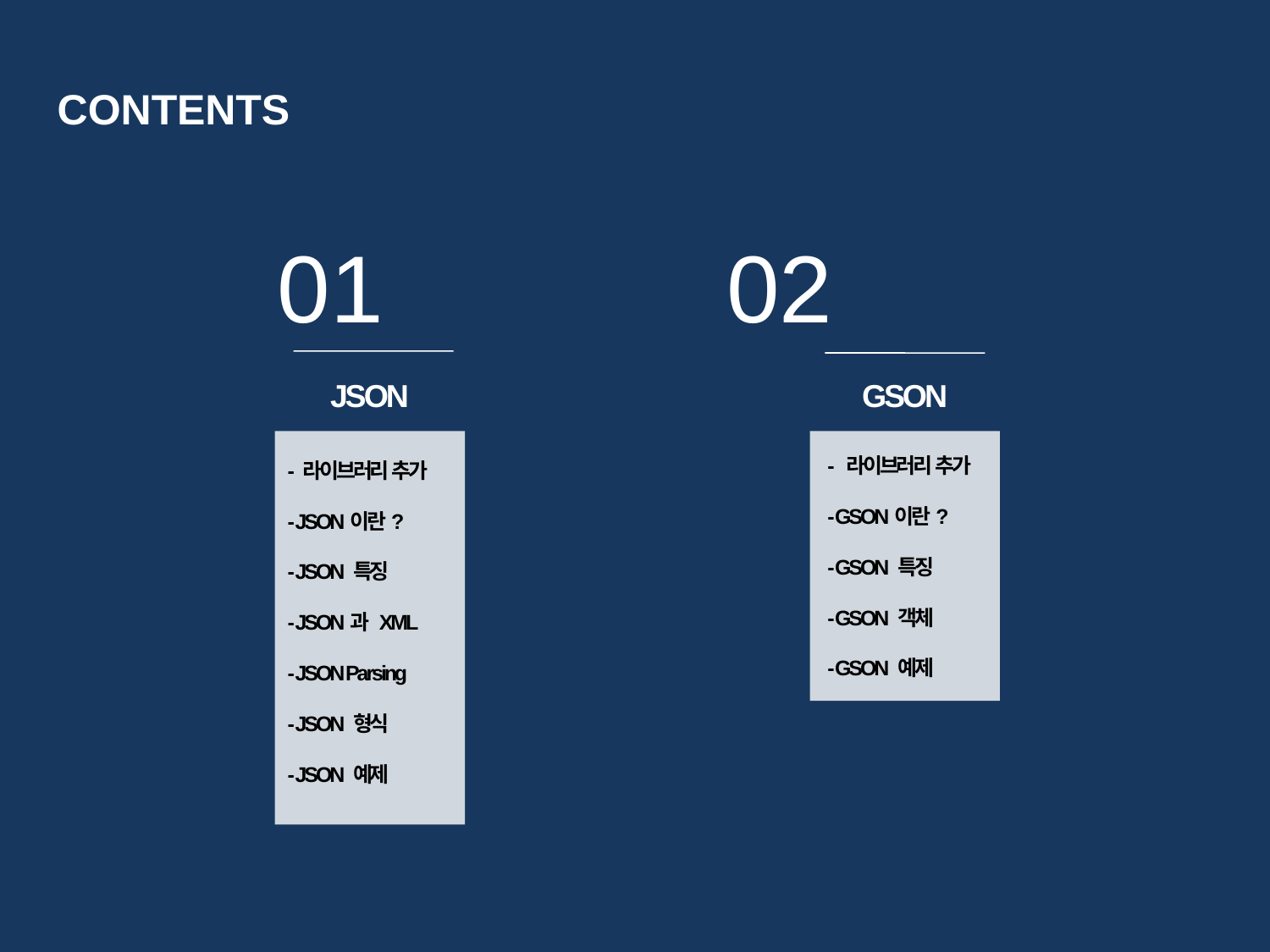

CONTENTS
        01             02

JSON
GSON

-  라이브러리 추가

- GSON이란?

- GSON 특징

- GSON 객체

- GSON 예제

- 라이브러리 추가

- JSON이란?

- JSON 특징

- JSON과 XML

- JSON Parsing

- JSON 형식

- JSON 예제